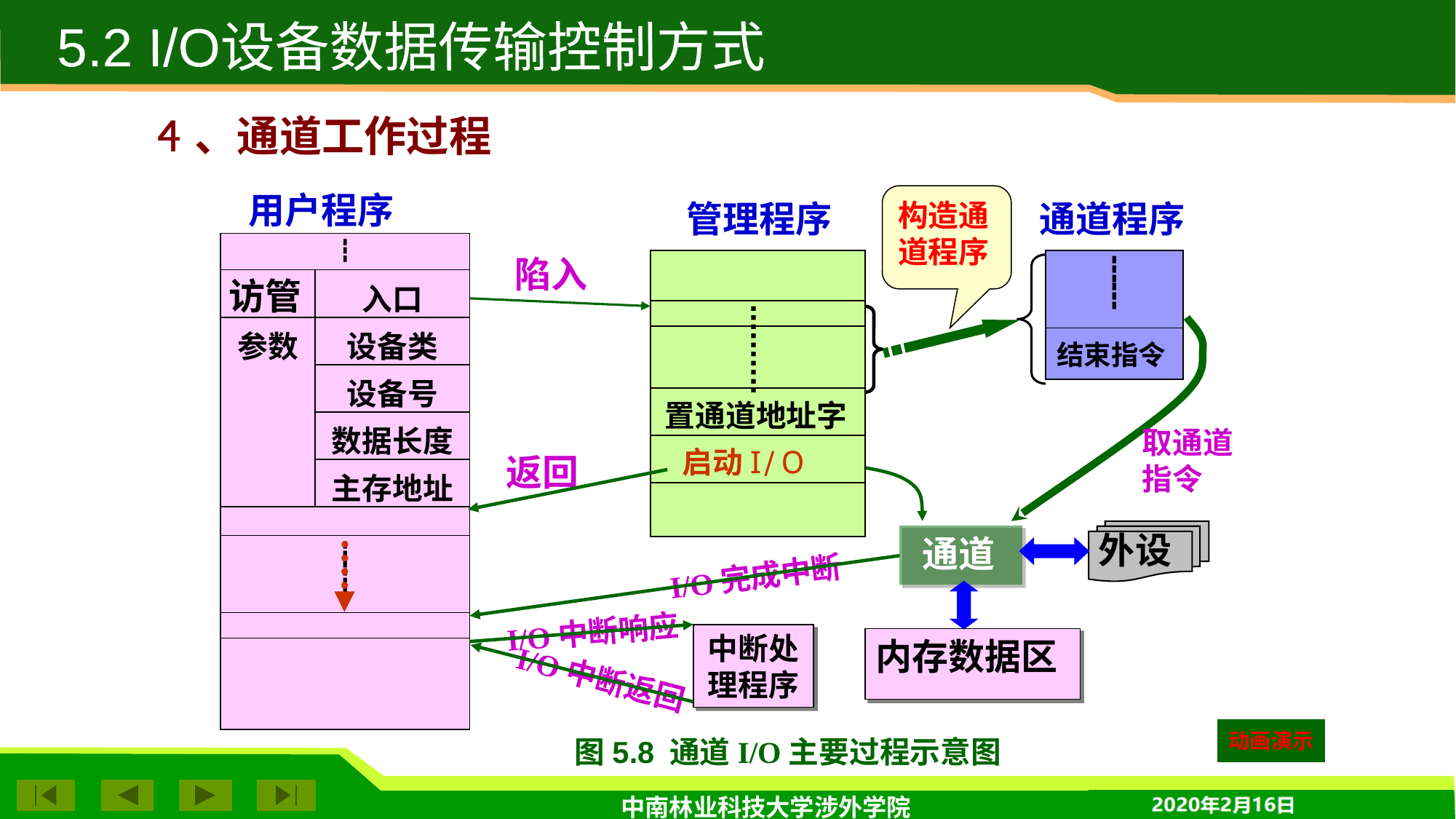

5.2 I/O设备数据传输控制方式
 4、通道工作过程

用户程序
构造通
道程序
管理程序
通道程序
| ┇ |  |
| --- | --- |
|  | 入口 |
| 参数 | 设备类 |
|  | 设备号 |
|  | 数据长度 |
|  | 主存地址 |
|  |  |
| ┇ ┇ |  |
|  |  |
|  |  |
陷入
|  |
| --- |
|  |
|  |
|  |
|  |
|  |
| ┇ ┇ |
| --- |
| 结束指令 |

访管

置通道地址字

取通道
指令
启动I/O
返回

外设

通道

I/O完成中断

I/O中断响应

中断处
理程序
内存数据区

I/O中断返回
动画演示
图5.8 通道I/O主要过程示意图